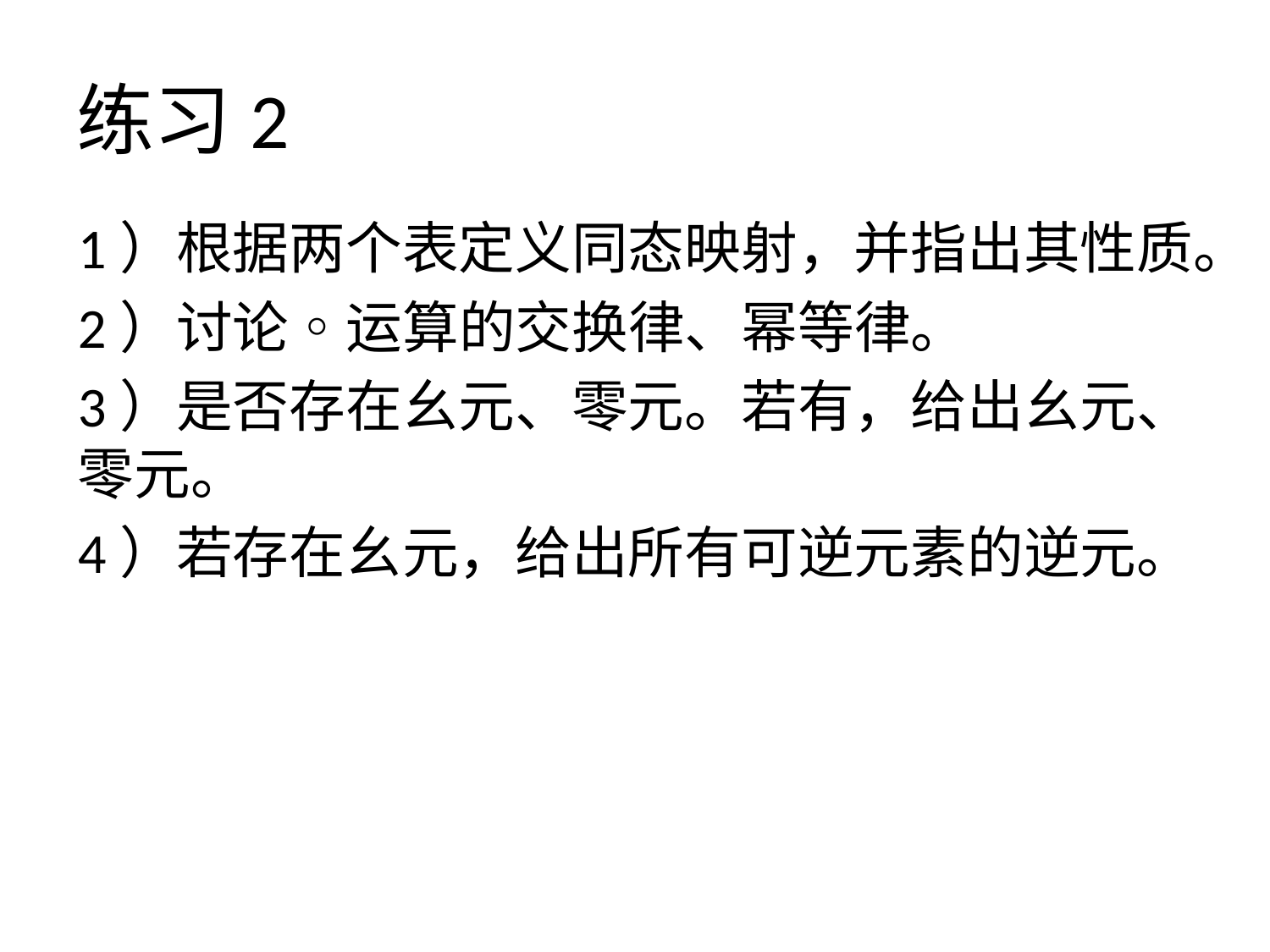

# 练习2
1）根据两个表定义同态映射，并指出其性质。
2）讨论◦运算的交换律、幂等律。
3）是否存在幺元、零元。若有，给出幺元、零元。
4）若存在幺元，给出所有可逆元素的逆元。